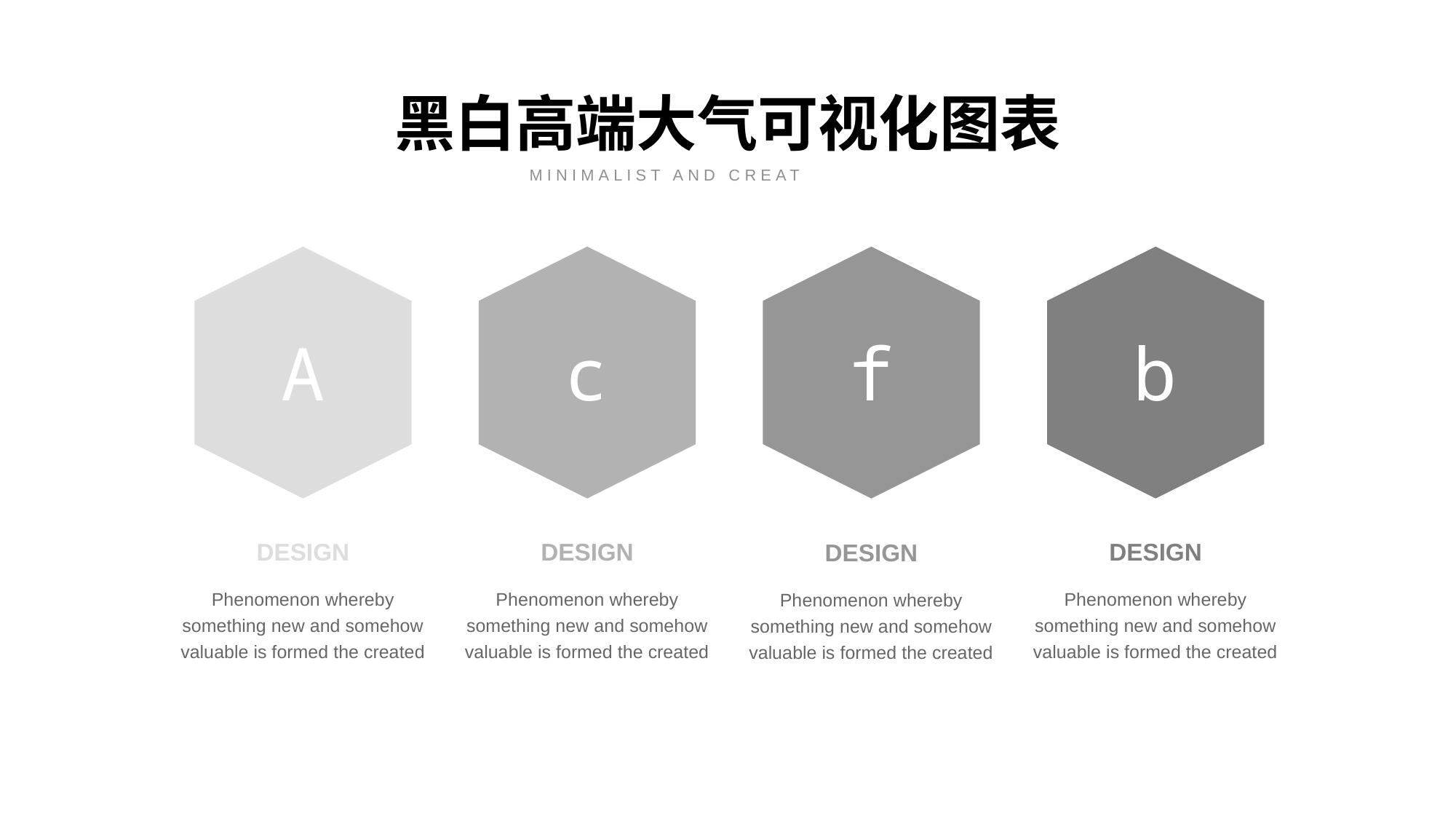

黑白高端大气可视化图表
MINIMALIST AND CREATIVE THEME

A
c
f
b
DESIGN
DESIGN
DESIGN
DESIGN
Phenomenon whereby something new and somehow valuable is formed the created
Phenomenon whereby something new and somehow valuable is formed the created
Phenomenon whereby something new and somehow valuable is formed the created
Phenomenon whereby something new and somehow valuable is formed the created